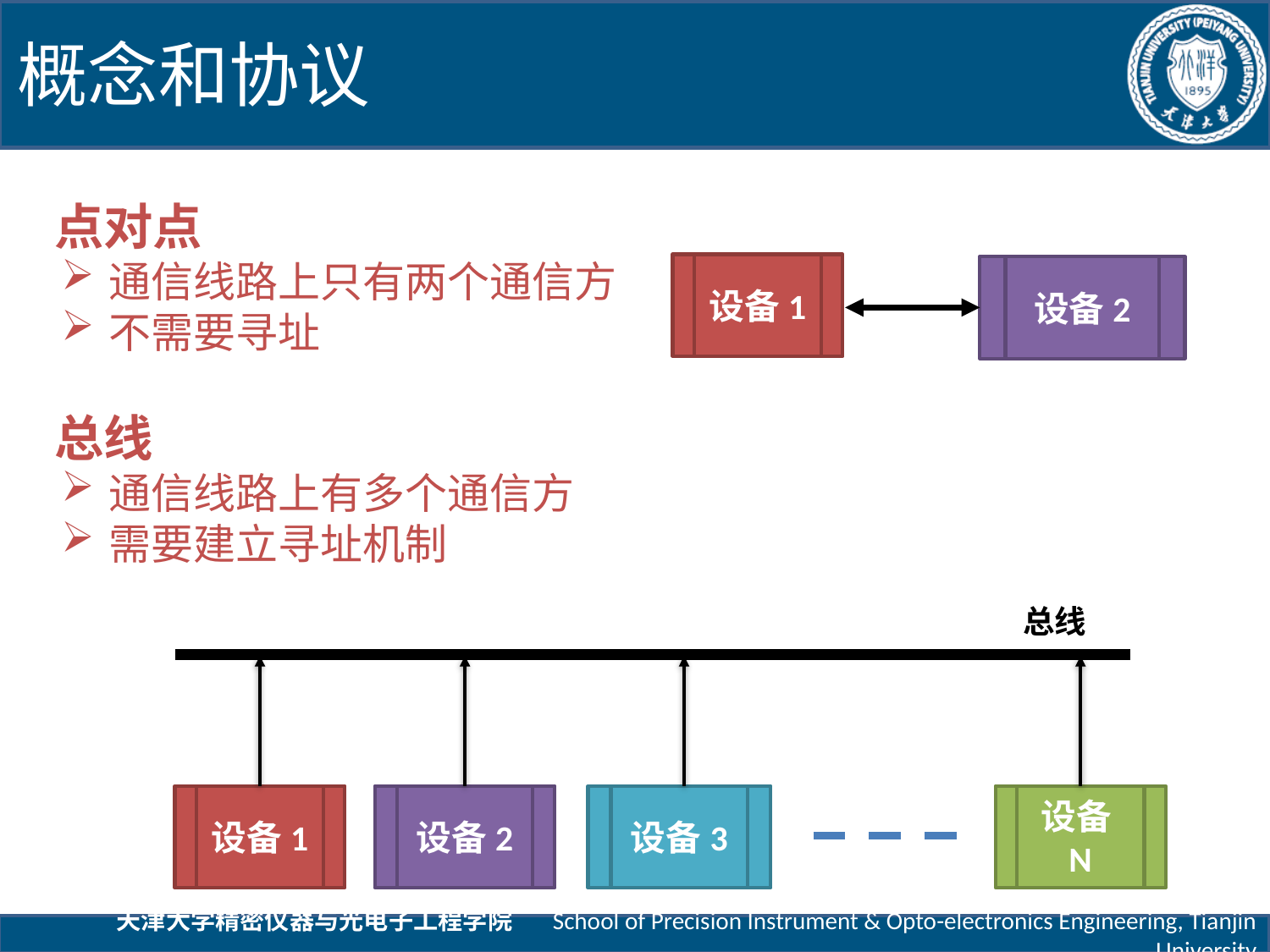

概念和协议
    点对点
通信线路上只有两个通信方
不需要寻址

    总线
通信线路上有多个通信方
需要建立寻址机制
设备1
设备2

总线
设备3
设备1
设备2
设备N